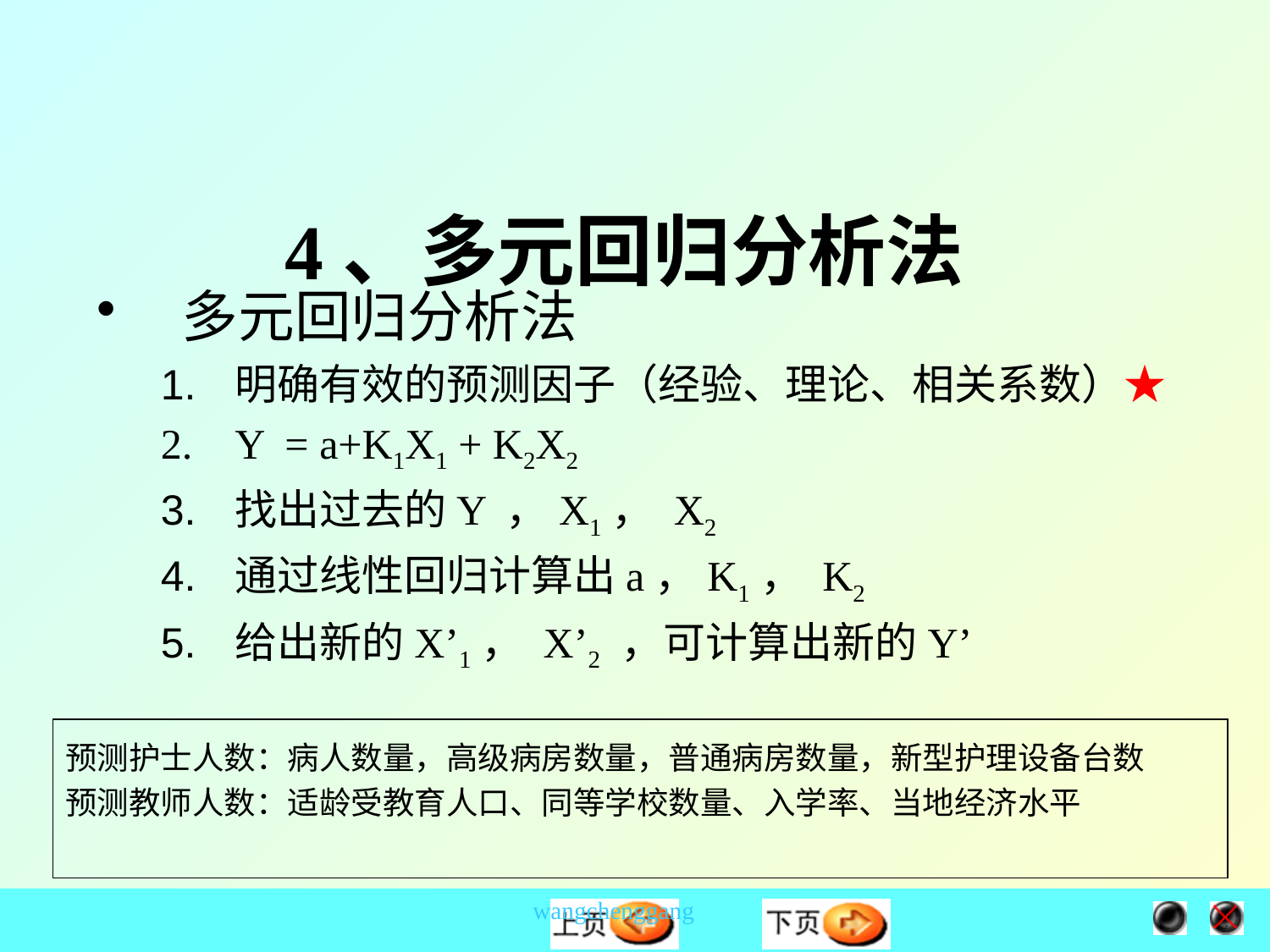

# 4、多元回归分析法
多元回归分析法
明确有效的预测因子（经验、理论、相关系数）★
Y  = a+K1X1 + K2X2
找出过去的Y ，X1， X2
通过线性回归计算出a，K1， K2
给出新的X’1， X’2 ，可计算出新的Y’
预测护士人数：病人数量，高级病房数量，普通病房数量，新型护理设备台数
预测教师人数：适龄受教育人口、同等学校数量、入学率、当地经济水平

wangchenggang